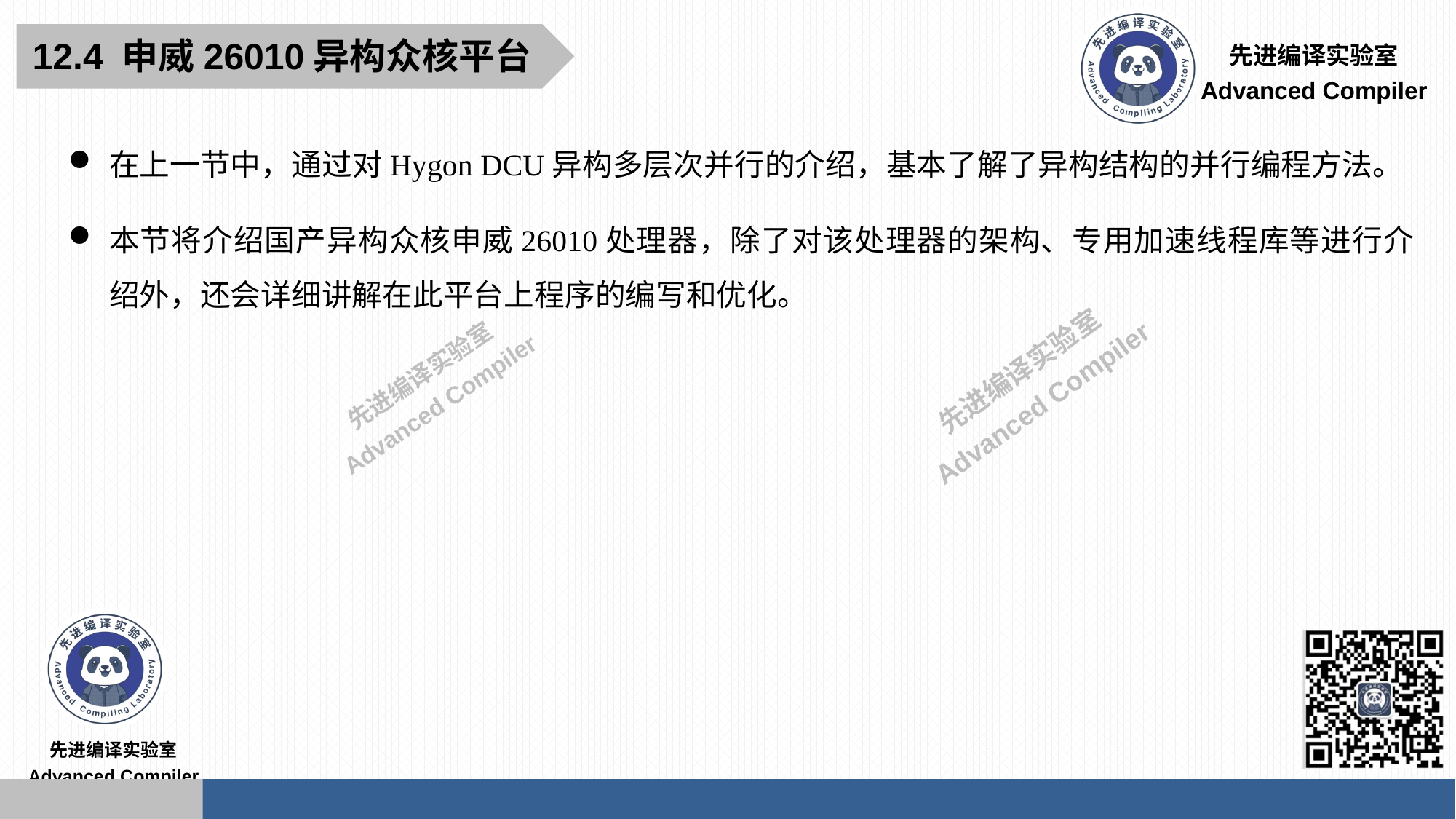

12.4 申威26010异构众核平台
在上一节中，通过对Hygon DCU异构多层次并行的介绍，基本了解了异构结构的并行编程方法。
本节将介绍国产异构众核申威26010处理器，除了对该处理器的架构、专用加速线程库等进行介绍外，还会详细讲解在此平台上程序的编写和优化。